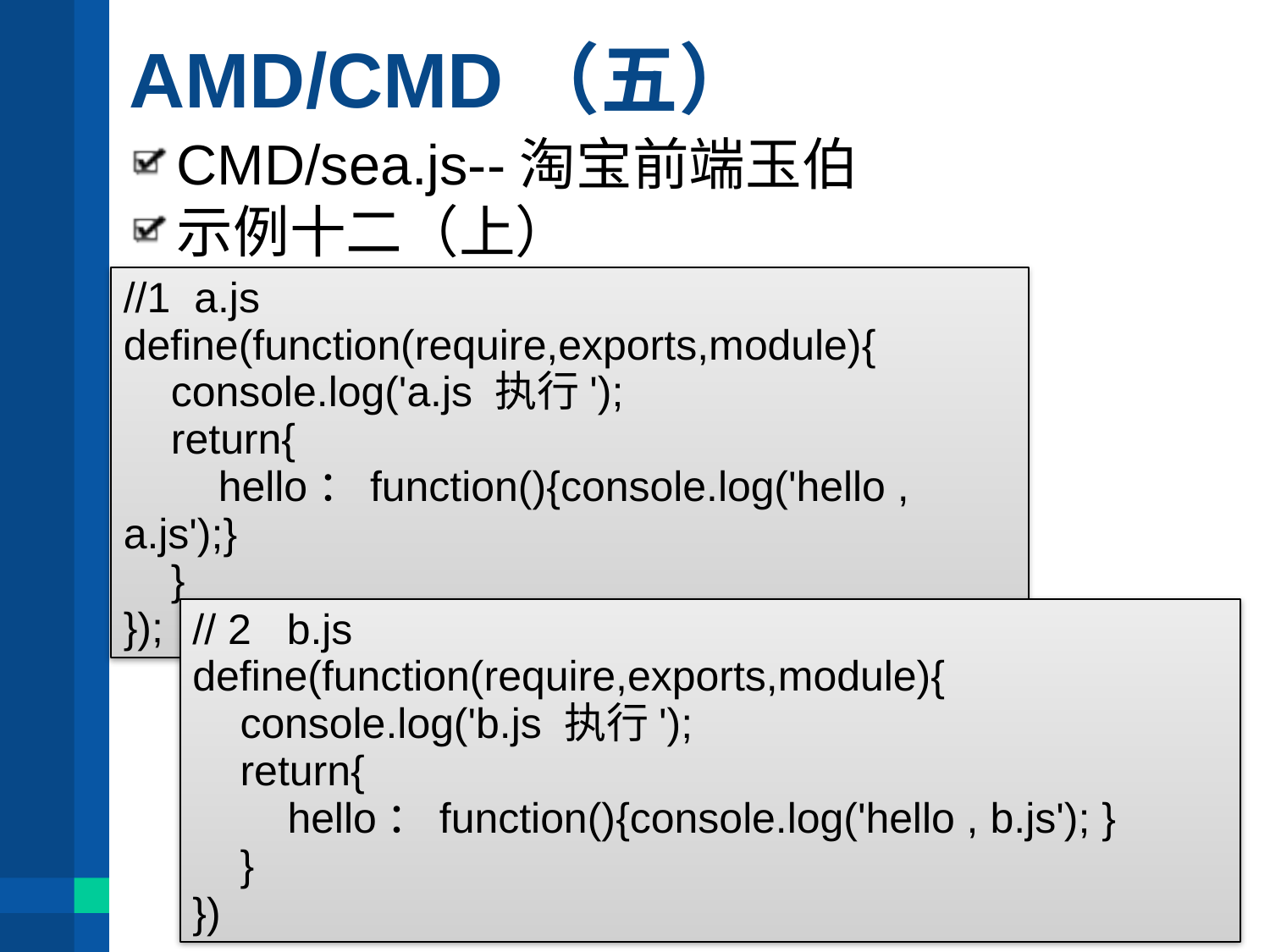

# AMD/CMD（五）
CMD/sea.js--淘宝前端玉伯
示例十二（上）

//1  a.js
define(function(require,exports,module){
    console.log('a.js 执行');
    return{
        hello：function(){console.log('hello , a.js');}
    }
});
// 2   b.js
define(function(require,exports,module){
    console.log('b.js 执行');
    return{
        hello：function(){console.log('hello , b.js'); }
    }
})